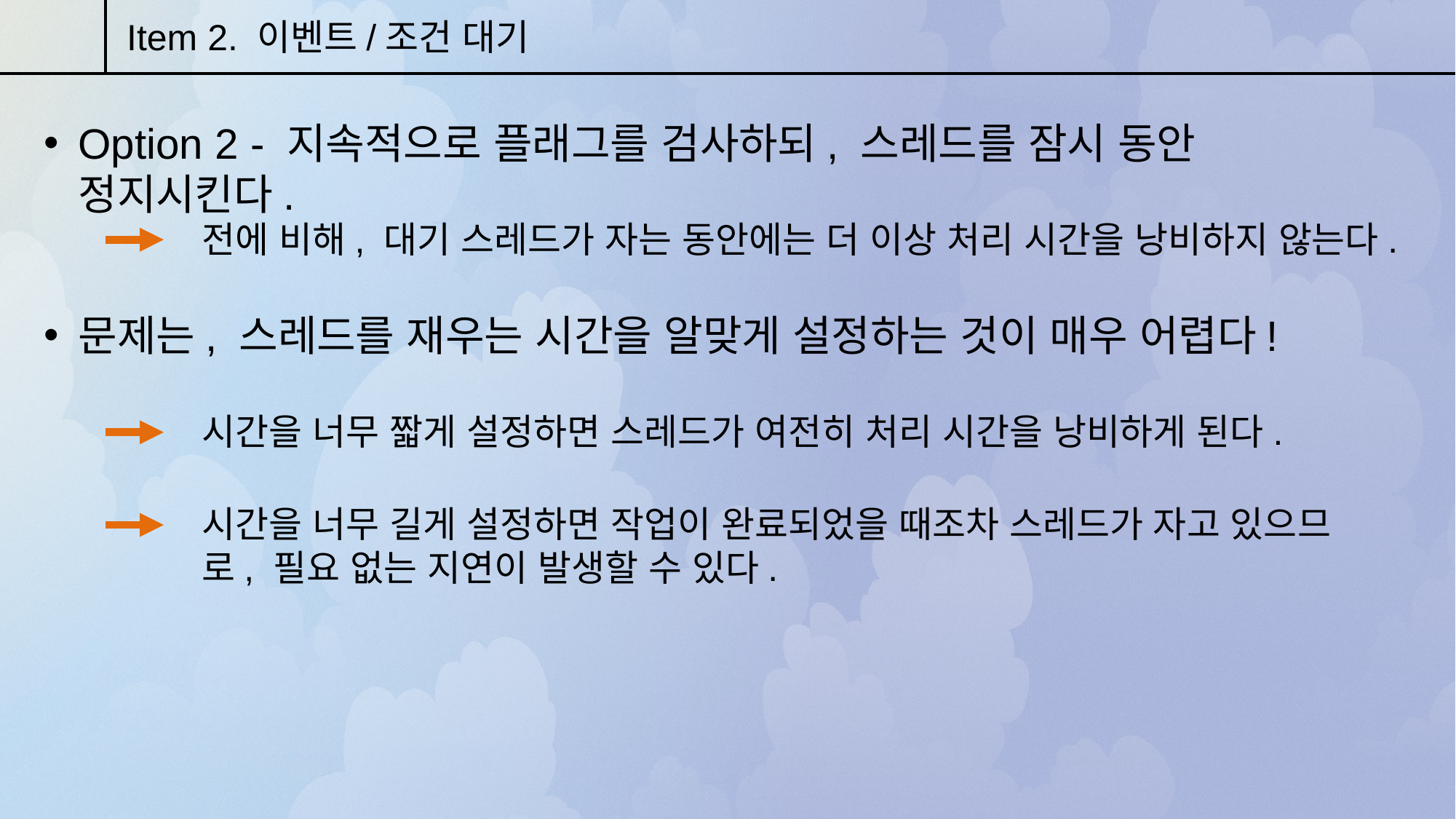

Item 2. 이벤트/조건 대기
Option 2 - 지속적으로 플래그를 검사하되, 스레드를 잠시 동안 정지시킨다.
전에 비해, 대기 스레드가 자는 동안에는 더 이상 처리 시간을 낭비하지 않는다.
문제는, 스레드를 재우는 시간을 알맞게 설정하는 것이 매우 어렵다!
시간을 너무 짧게 설정하면 스레드가 여전히 처리 시간을 낭비하게 된다.
시간을 너무 길게 설정하면 작업이 완료되었을 때조차 스레드가 자고 있으므로, 필요 없는 지연이 발생할 수 있다.